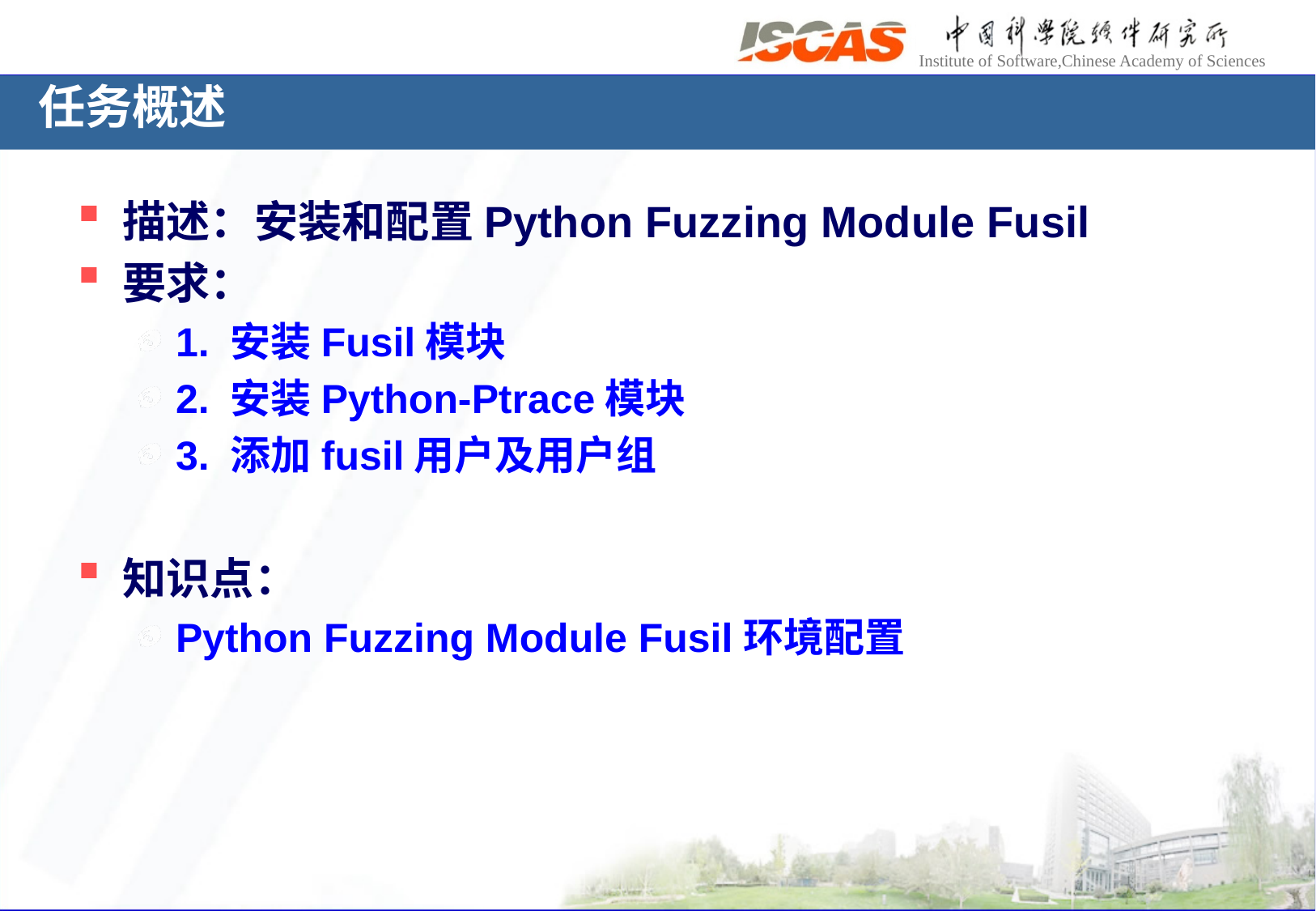

# 任务概述
描述：安装和配置Python Fuzzing Module Fusil
要求：
1. 安装Fusil模块
2. 安装Python-Ptrace模块
3. 添加fusil用户及用户组

知识点：
Python Fuzzing Module Fusil环境配置